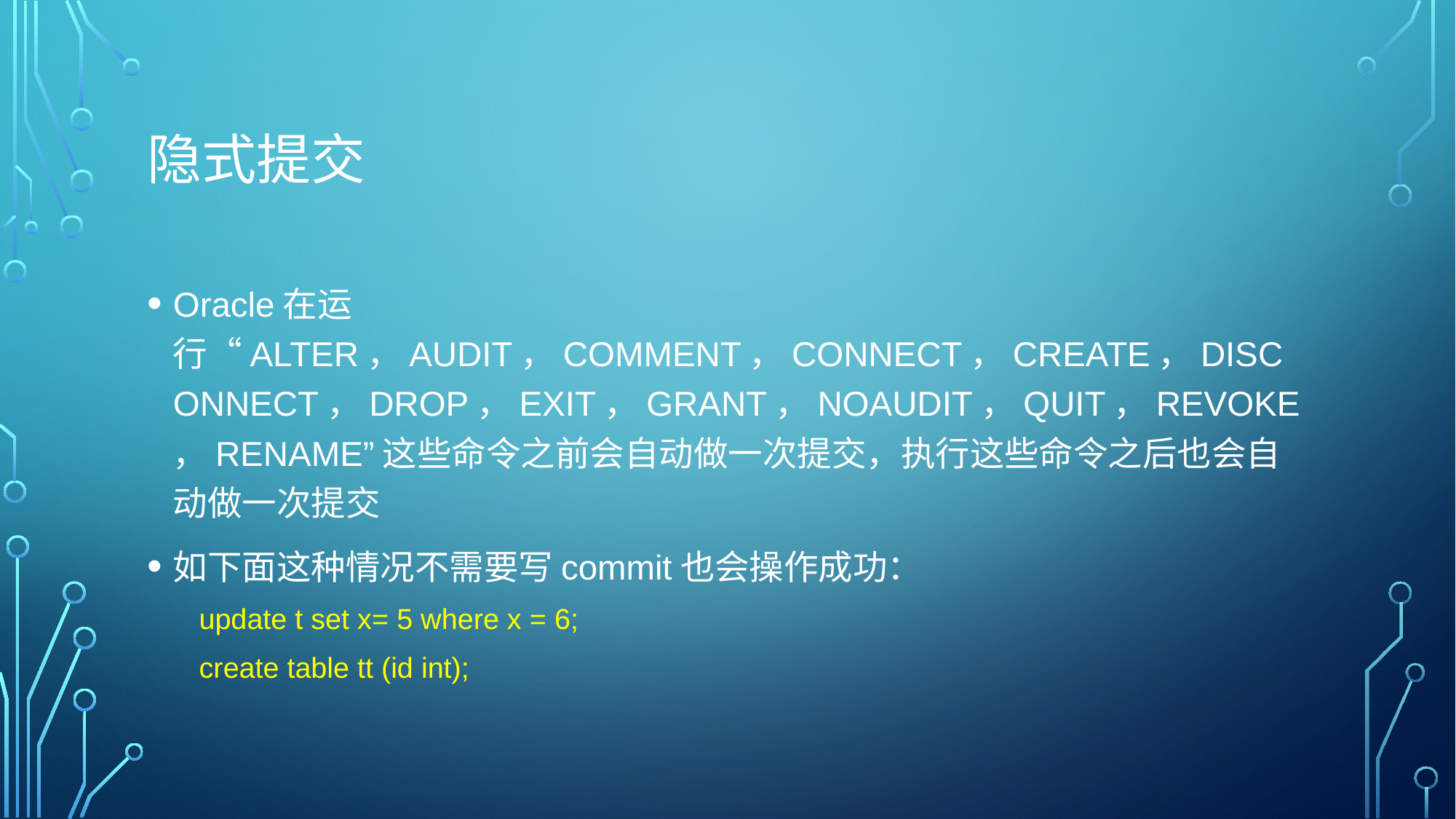

# 隐式提交
Oracle在运行“ALTER，AUDIT，COMMENT，CONNECT，CREATE，DISCONNECT，DROP，EXIT，GRANT，NOAUDIT，QUIT，REVOKE，RENAME”这些命令之前会自动做一次提交，执行这些命令之后也会自动做一次提交
如下面这种情况不需要写commit也会操作成功：
update t set x= 5 where x = 6;
create table tt (id int);